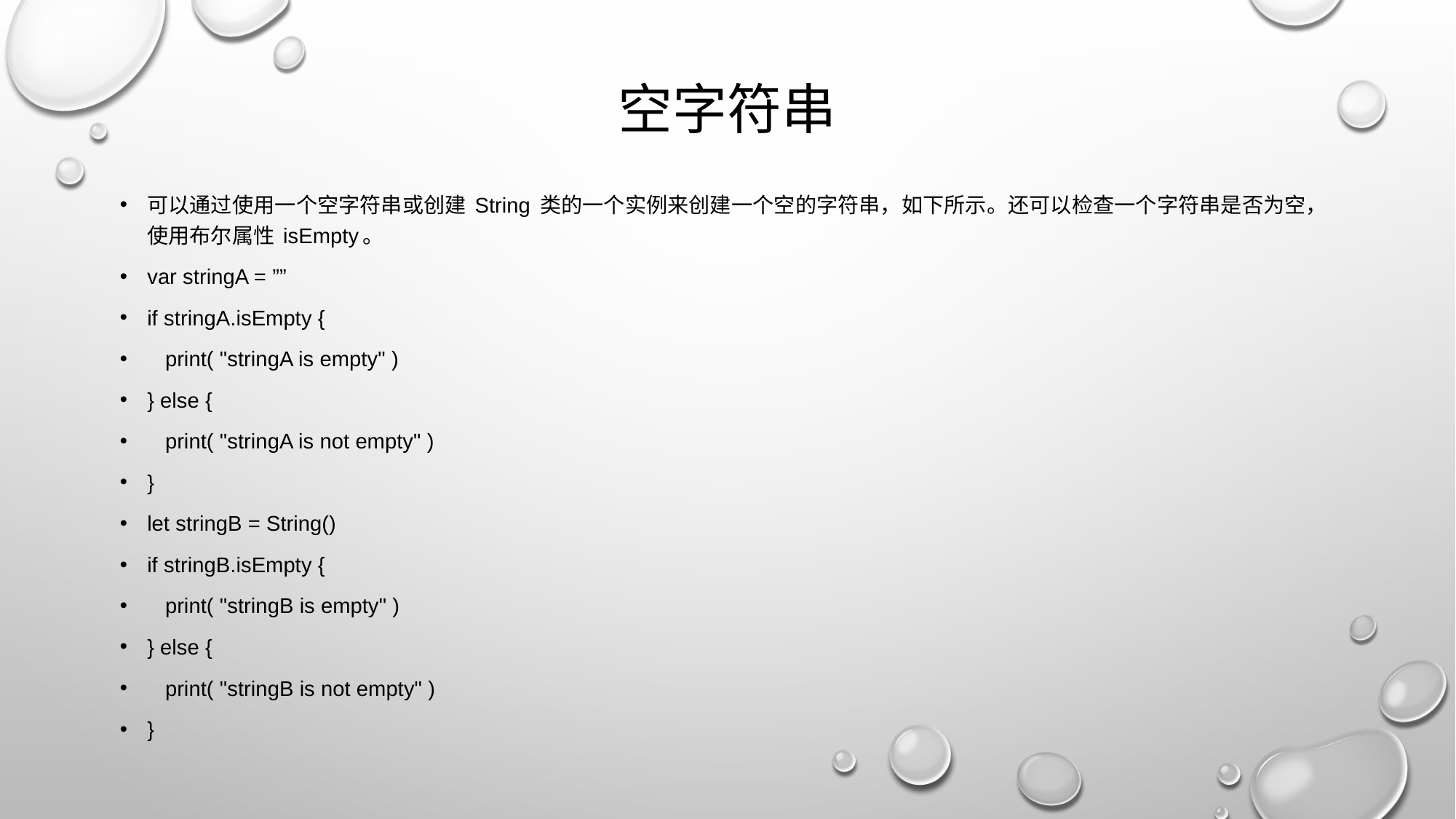

# 空字符串
可以通过使用一个空字符串或创建 String 类的一个实例来创建一个空的字符串，如下所示。还可以检查一个字符串是否为空，使用布尔属性 isEmpty。
var stringA = ””
if stringA.isEmpty {
   print( "stringA is empty" )
} else {
   print( "stringA is not empty" )
}
let stringB = String()
if stringB.isEmpty {
   print( "stringB is empty" )
} else {
   print( "stringB is not empty" )
}